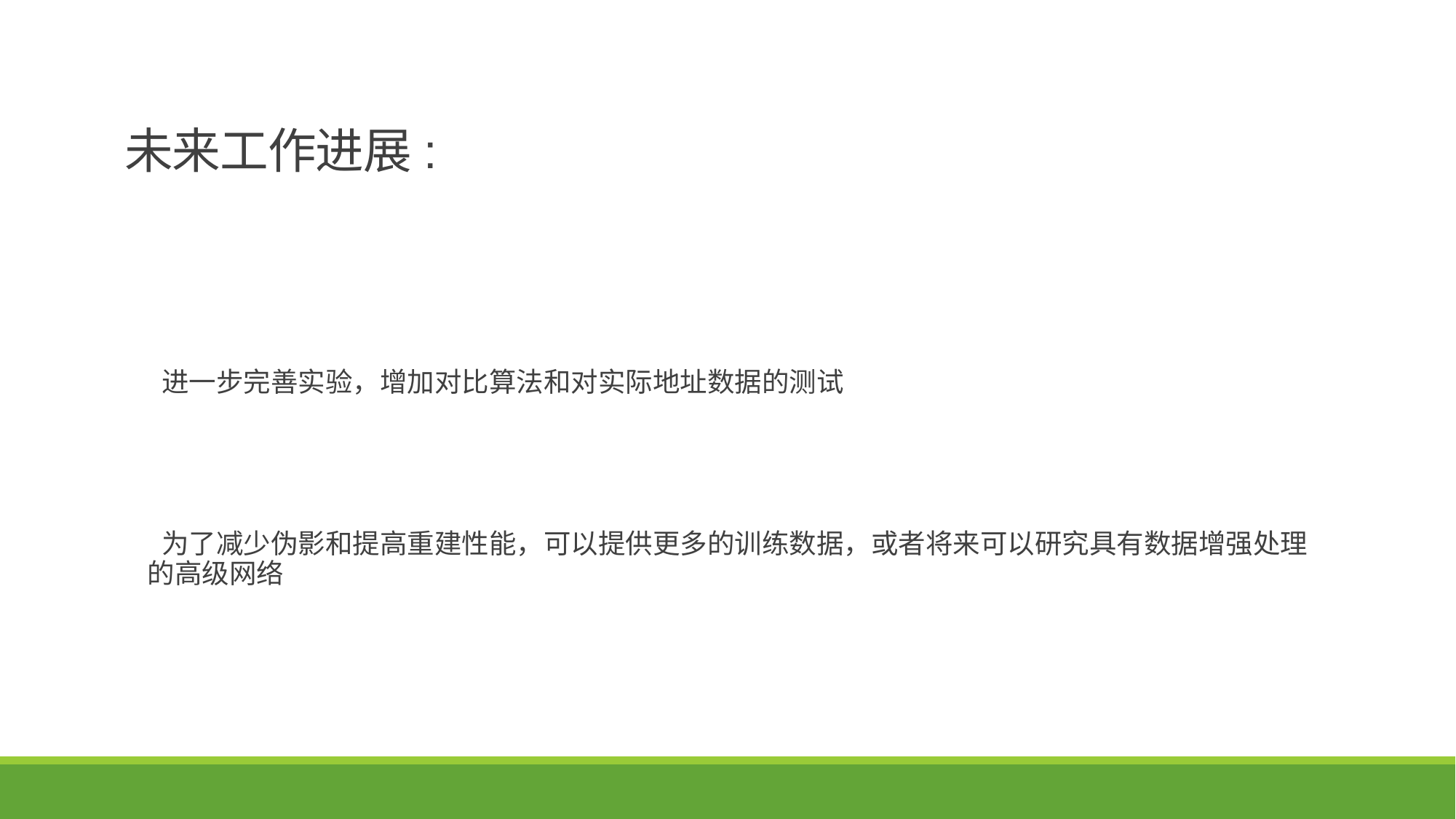

# 未来工作进展:

 进一步完善实验，增加对比算法和对实际地址数据的测试

 为了减少伪影和提高重建性能，可以提供更多的训练数据，或者将来可以研究具有数据增强处理的高级网络